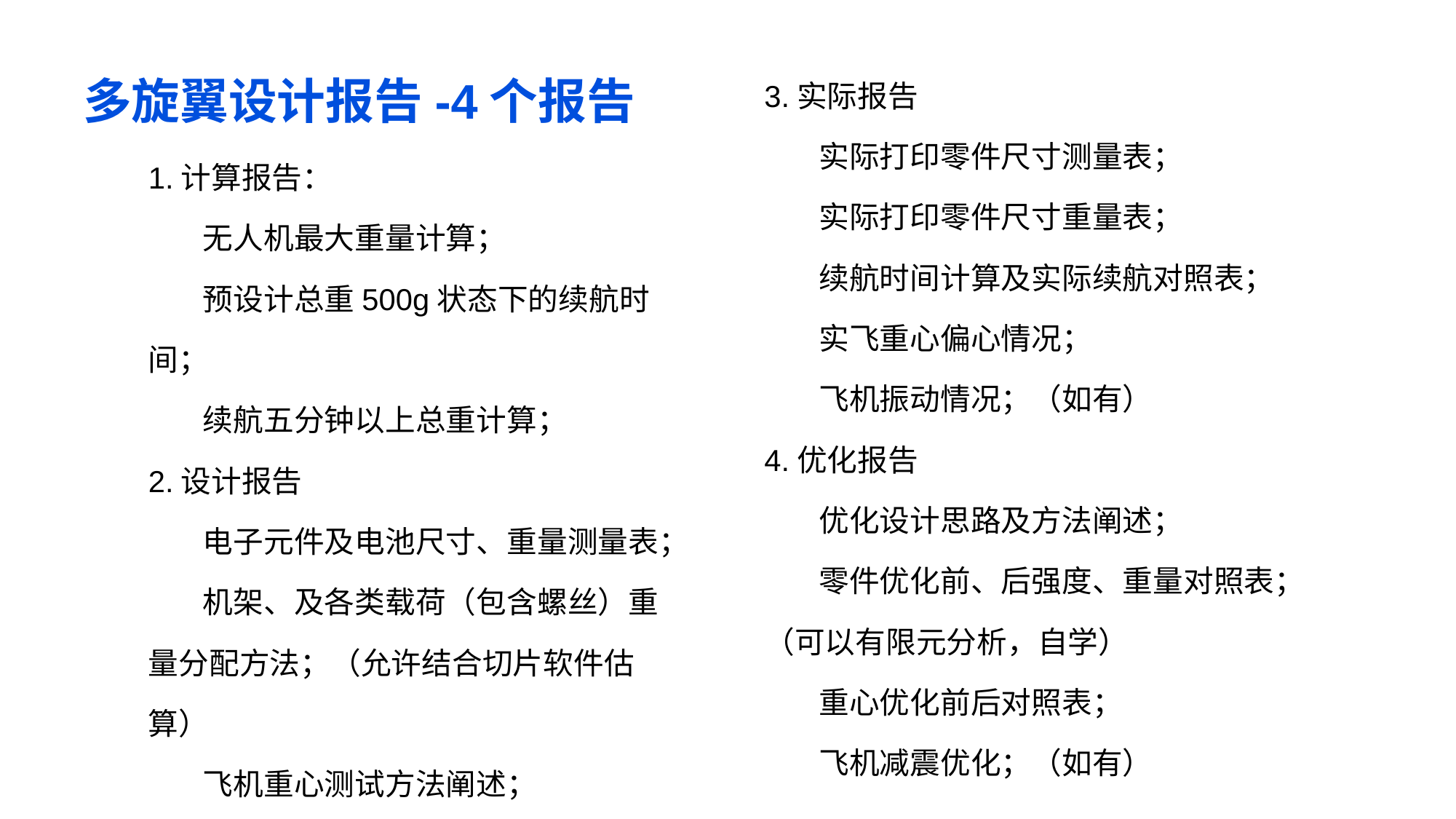

# 多旋翼设计报告-4个报告
3.实际报告
实际打印零件尺寸测量表；
实际打印零件尺寸重量表；
续航时间计算及实际续航对照表；
实飞重心偏心情况；
飞机振动情况；（如有）
4.优化报告
优化设计思路及方法阐述；
零件优化前、后强度、重量对照表；（可以有限元分析，自学）
重心优化前后对照表；
飞机减震优化；（如有）
1.计算报告：
无人机最大重量计算；
预设计总重500g状态下的续航时间；
续航五分钟以上总重计算；
2.设计报告
电子元件及电池尺寸、重量测量表；
机架、及各类载荷（包含螺丝）重量分配方法；（允许结合切片软件估算）
飞机重心测试方法阐述；
减震设计阐述；（如有）